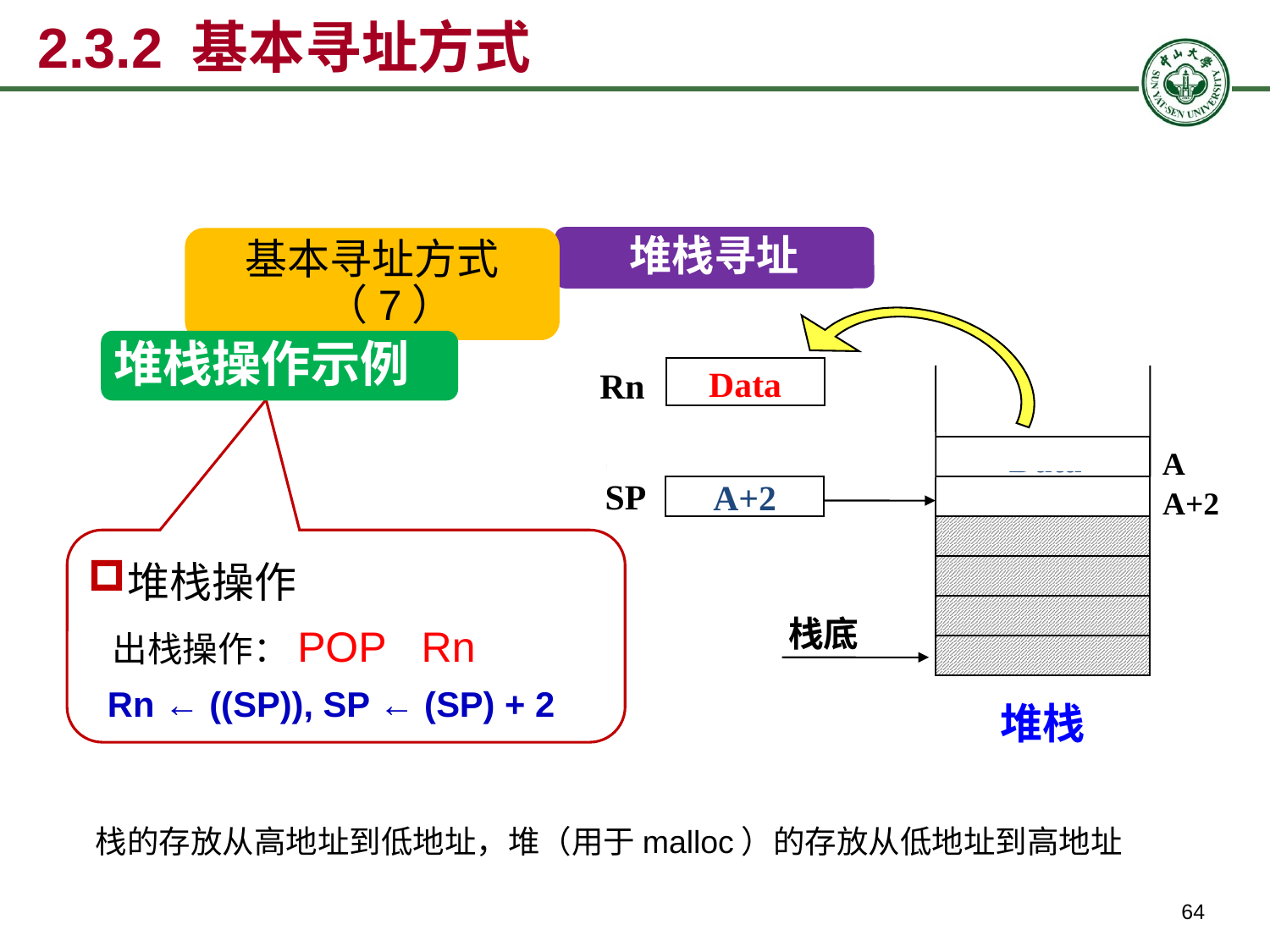

2.3.2 基本寻址方式
堆栈寻址
基本寻址方式（7）

堆栈操作示例
Data
Rn

A

A+2

堆栈
Data
SP
A

SP
A+2

堆栈操作
  出栈操作：POP   Rn
  Rn ← ((SP)), SP ← (SP) + 2
栈底

栈的存放从高地址到低地址，堆（用于malloc）的存放从低地址到高地址